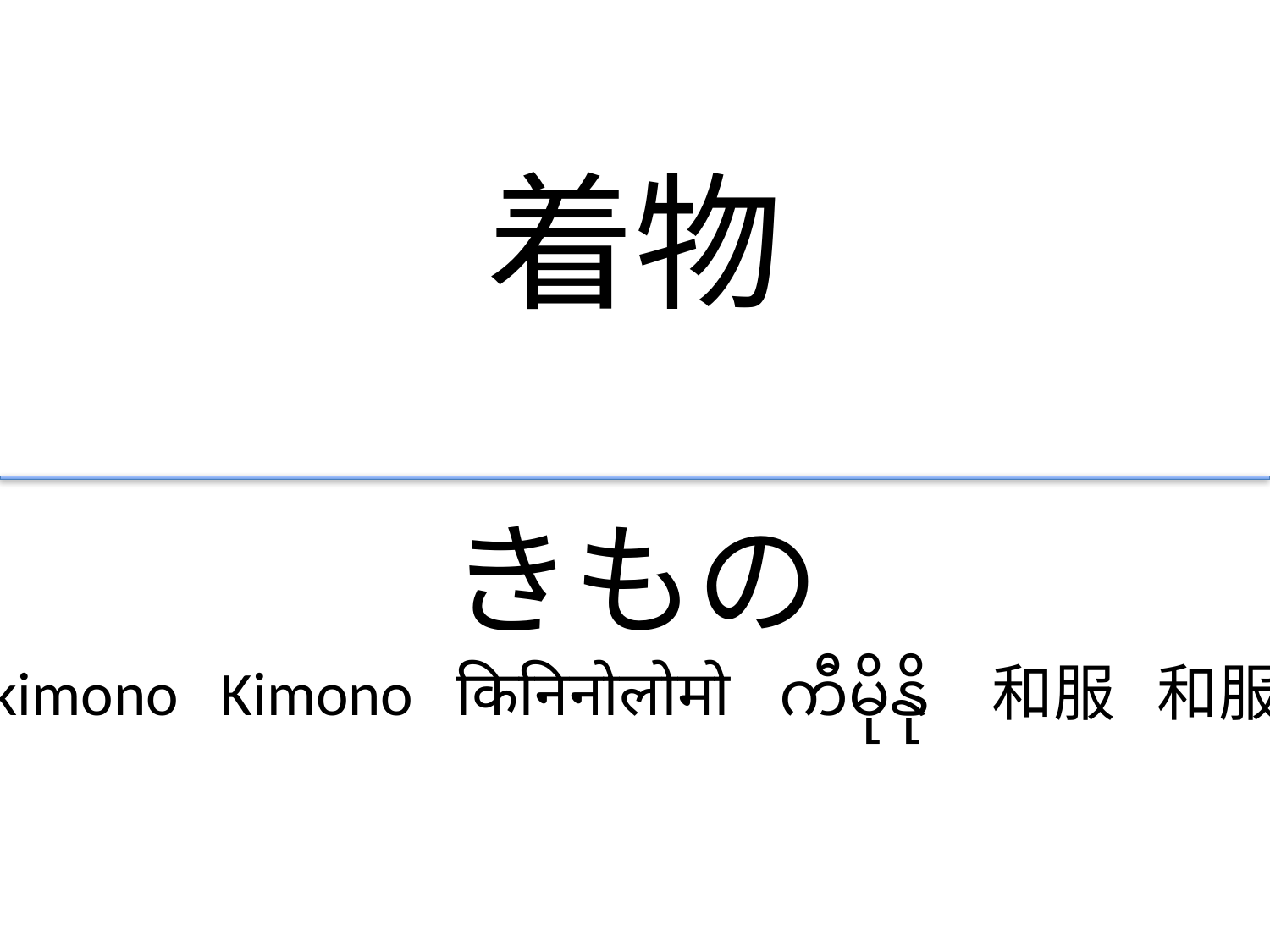

着物

きもの
kimono   Kimono   किनिनोलोमो   ကီမိုနို   和服   和服